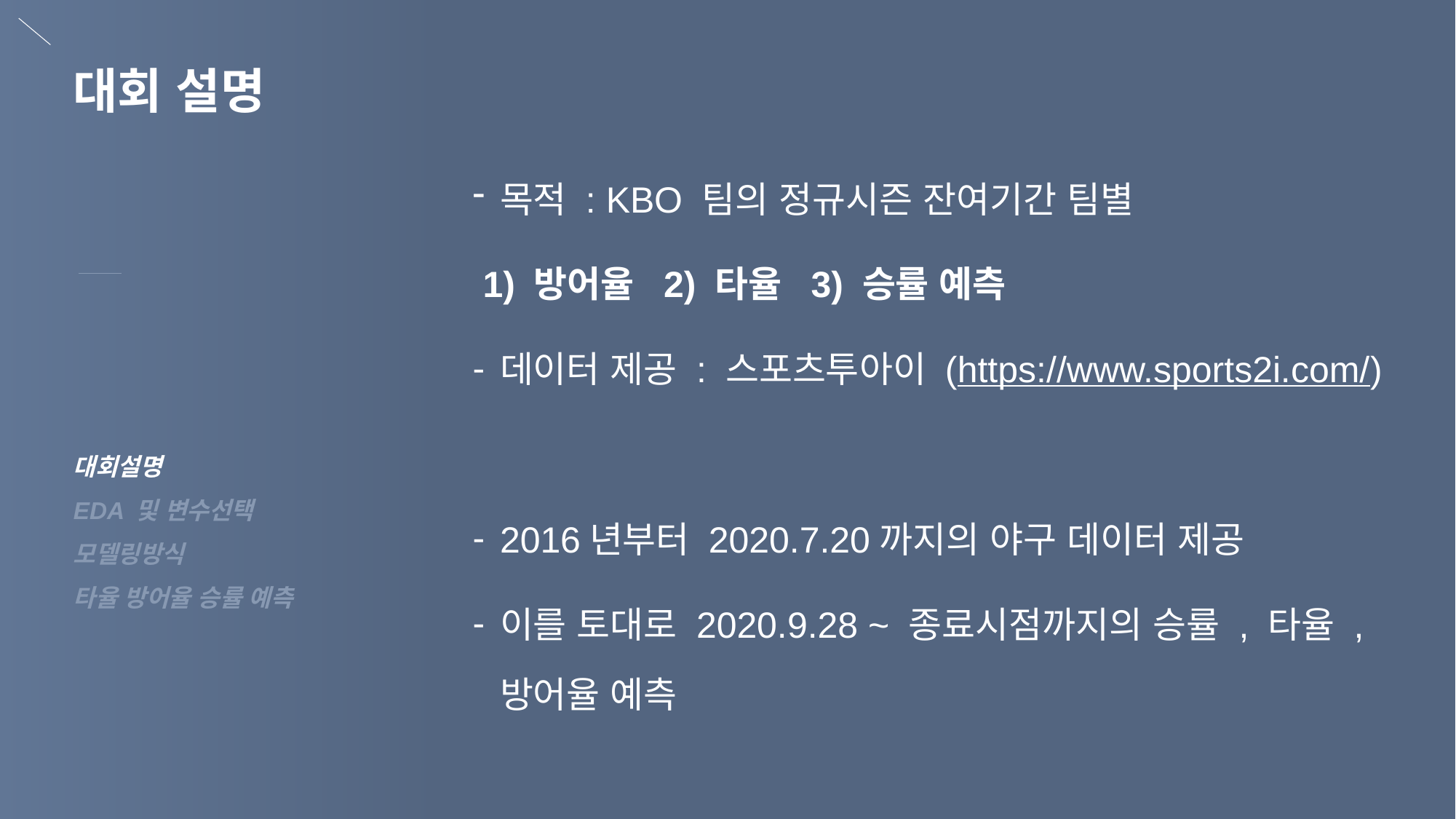

대회 설명
목적 : KBO 팀의 정규시즌 잔여기간 팀별
 1) 방어율  2) 타율  3) 승률 예측
데이터 제공 : 스포츠투아이 (https://www.sports2i.com/)

2016년부터 2020.7.20까지의 야구 데이터 제공
이를 토대로 2020.9.28 ~ 종료시점까지의 승률 , 타율 , 방어율 예측

대회설명
EDA 및 변수선택
모델링방식
타율 방어율 승률 예측